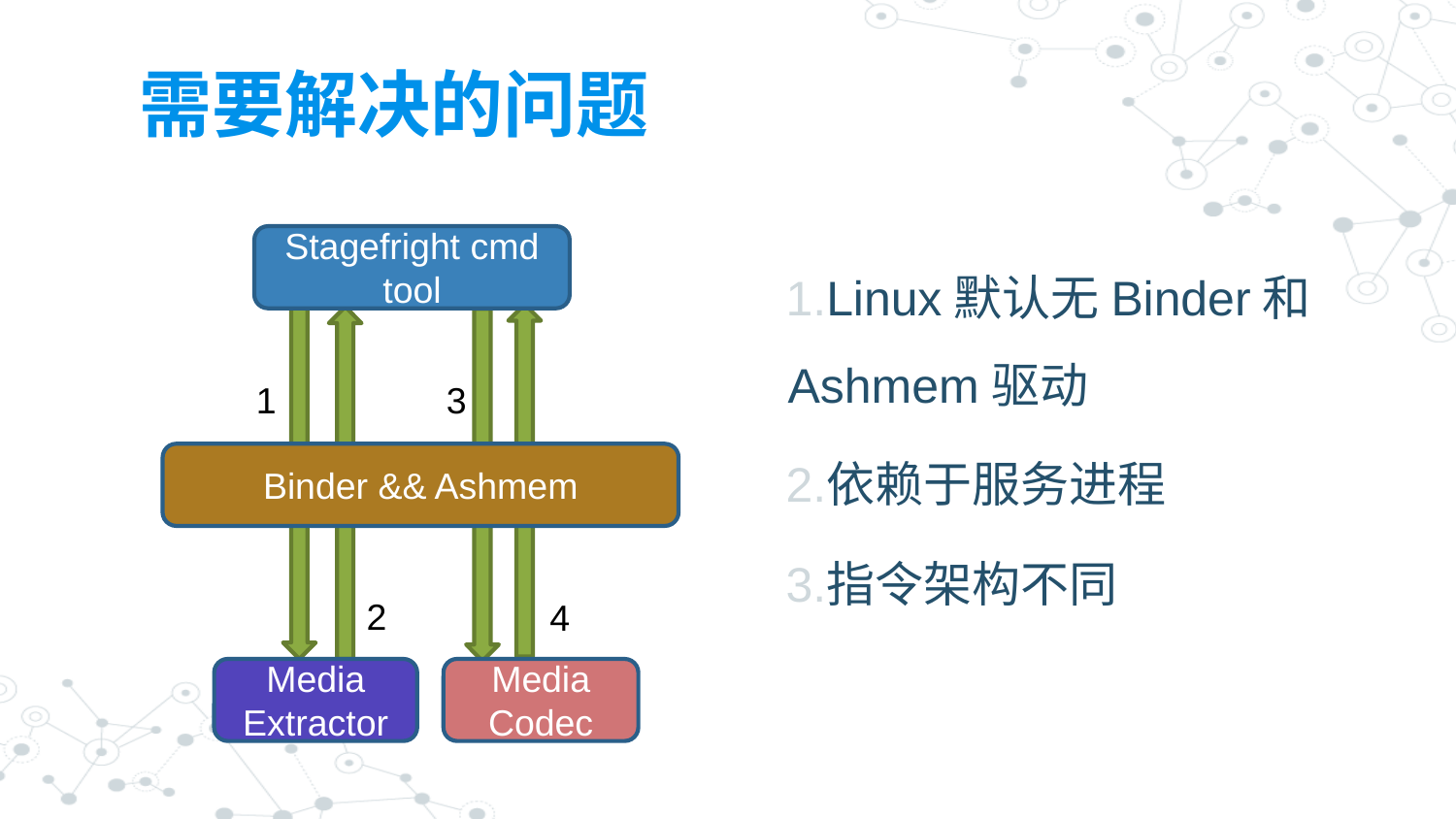

# 需要解决的问题
Linux默认无Binder和Ashmem驱动
依赖于服务进程
指令架构不同

Stagefright cmd tool

1
3
Binder && Ashmem
2
4
Media Codec
Media Extractor